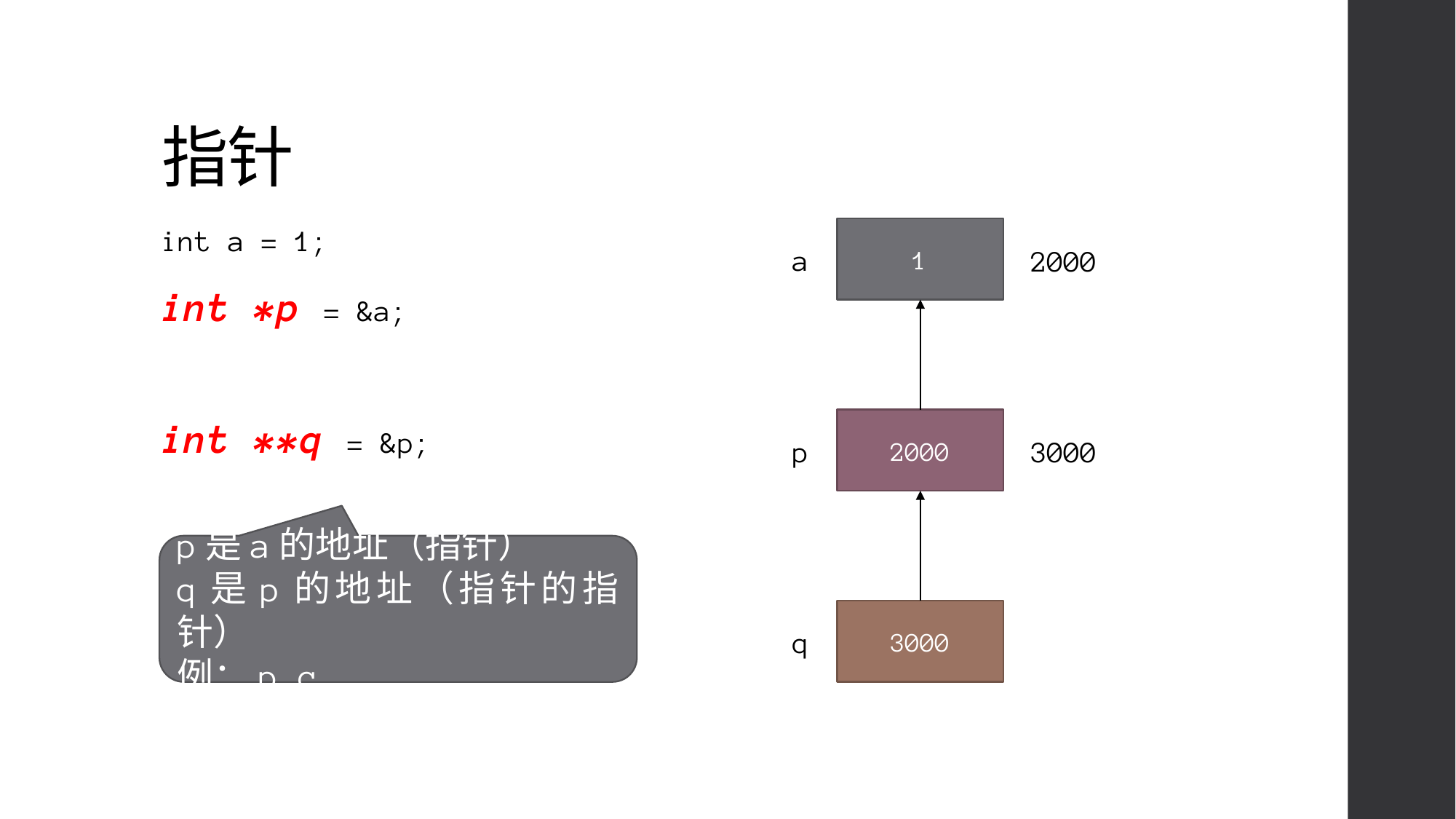

# 指针
int a = 1;
int *p = &a;

int **q = &p;
a
1
2000
3000
p
2000
p是a的地址（指针）
q是p的地址（指针的指针）
例：p.c
q
3000